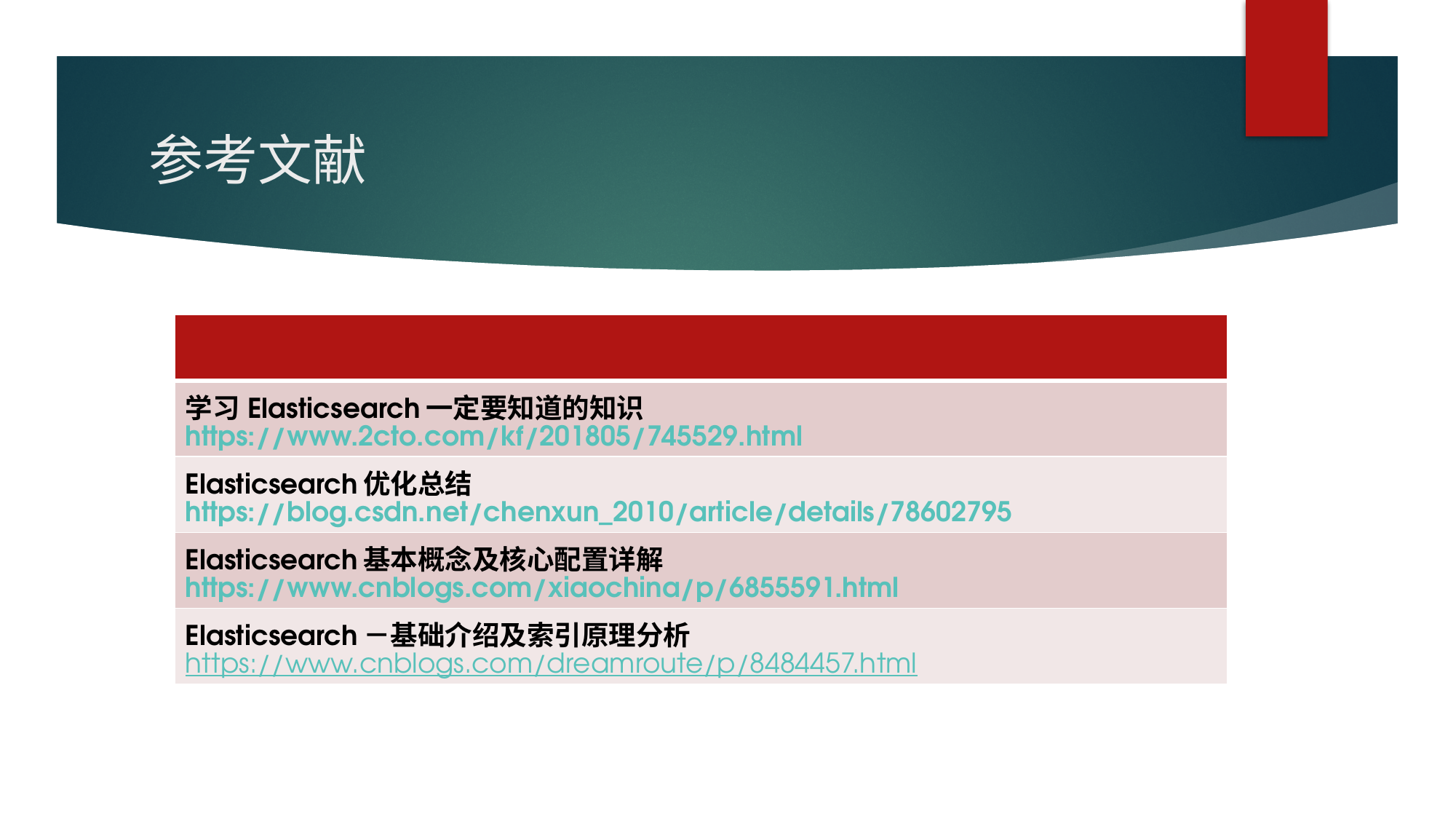

# 参考文献
|  |
| --- |
| 学习Elasticsearch一定要知道的知识 https://www.2cto.com/kf/201805/745529.html |
| Elasticsearch优化总结 https://blog.csdn.net/chenxun\_2010/article/details/78602795 |
| Elasticsearch基本概念及核心配置详解 https://www.cnblogs.com/xiaochina/p/6855591.html |
| Elasticsearch－基础介绍及索引原理分析 https://www.cnblogs.com/dreamroute/p/8484457.html |